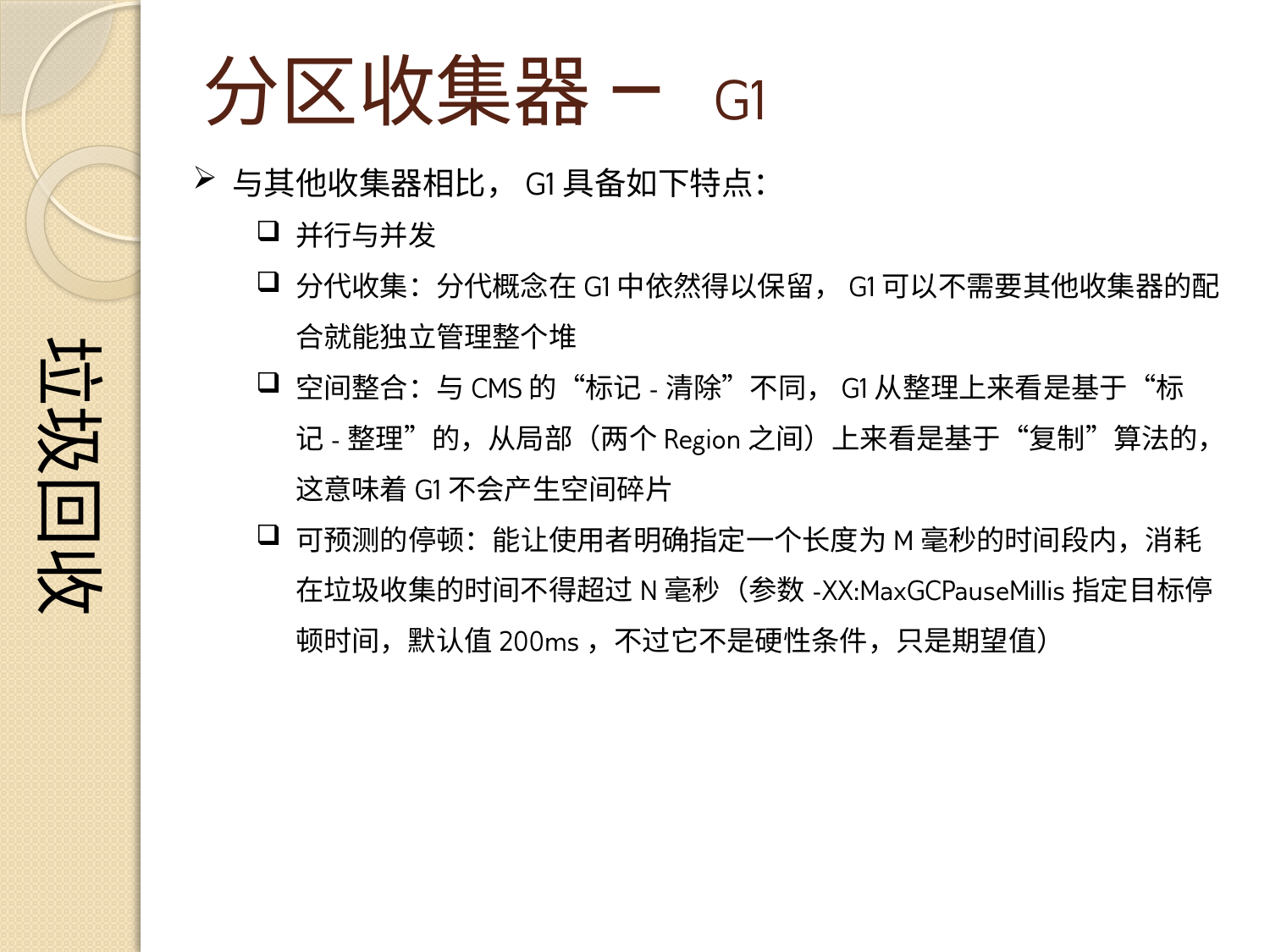

垃圾回收
# 分区收集器 – G1
与其他收集器相比，G1具备如下特点：
并行与并发
分代收集：分代概念在G1中依然得以保留，G1可以不需要其他收集器的配合就能独立管理整个堆
空间整合：与CMS的“标记-清除”不同，G1从整理上来看是基于“标记-整理”的，从局部（两个Region之间）上来看是基于“复制”算法的，这意味着G1不会产生空间碎片
可预测的停顿：能让使用者明确指定一个长度为M毫秒的时间段内，消耗在垃圾收集的时间不得超过N毫秒（参数-XX:MaxGCPauseMillis指定目标停顿时间，默认值200ms，不过它不是硬性条件，只是期望值）